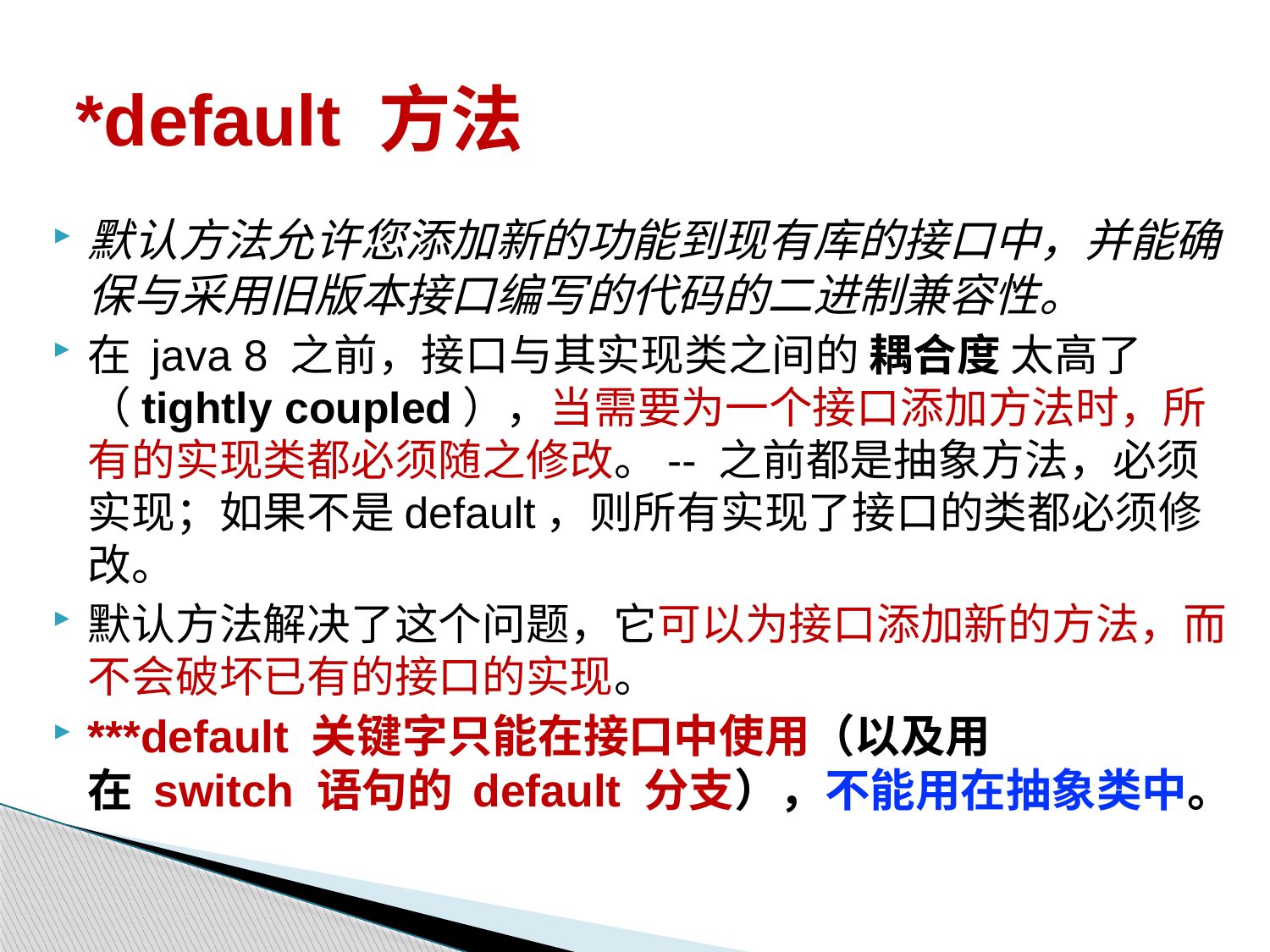

# *default 方法
默认方法允许您添加新的功能到现有库的接口中，并能确保与采用旧版本接口编写的代码的二进制兼容性。
在 java 8 之前，接口与其实现类之间的 耦合度 太高了（tightly coupled），当需要为一个接口添加方法时，所有的实现类都必须随之修改。-- 之前都是抽象方法，必须实现；如果不是default，则所有实现了接口的类都必须修改。
默认方法解决了这个问题，它可以为接口添加新的方法，而不会破坏已有的接口的实现。
***default 关键字只能在接口中使用（以及用在 switch 语句的 default 分支），不能用在抽象类中。